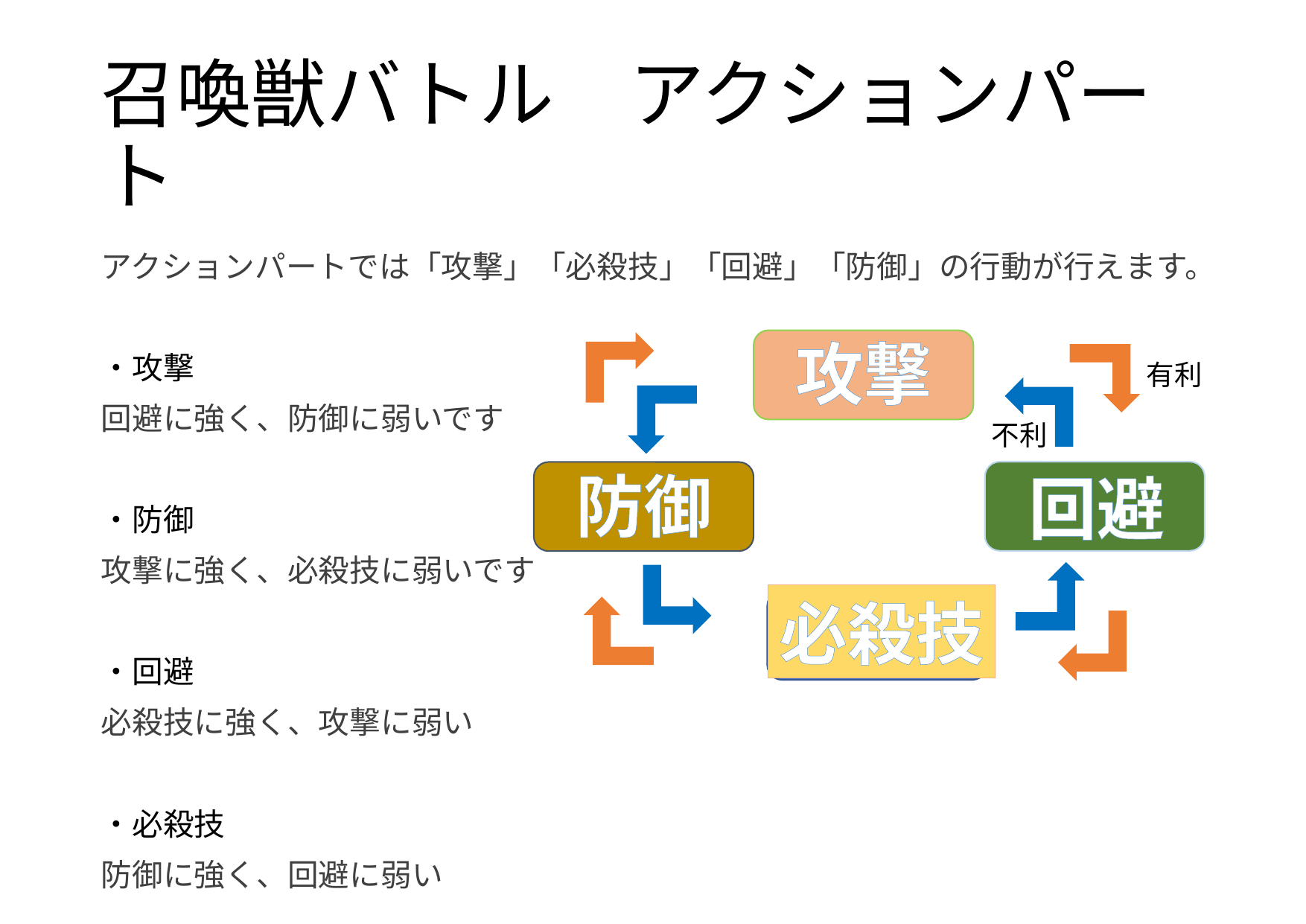

# 召喚獣バトル　アクションパート
アクションパートでは「攻撃」「必殺技」「回避」「防御」の行動が行えます。

・攻撃
回避に強く、防御に弱いです

・防御
攻撃に強く、必殺技に弱いです

・回避
必殺技に強く、攻撃に弱い

・必殺技
防御に強く、回避に弱い
攻撃

有利

不利
防御
回避

必殺技